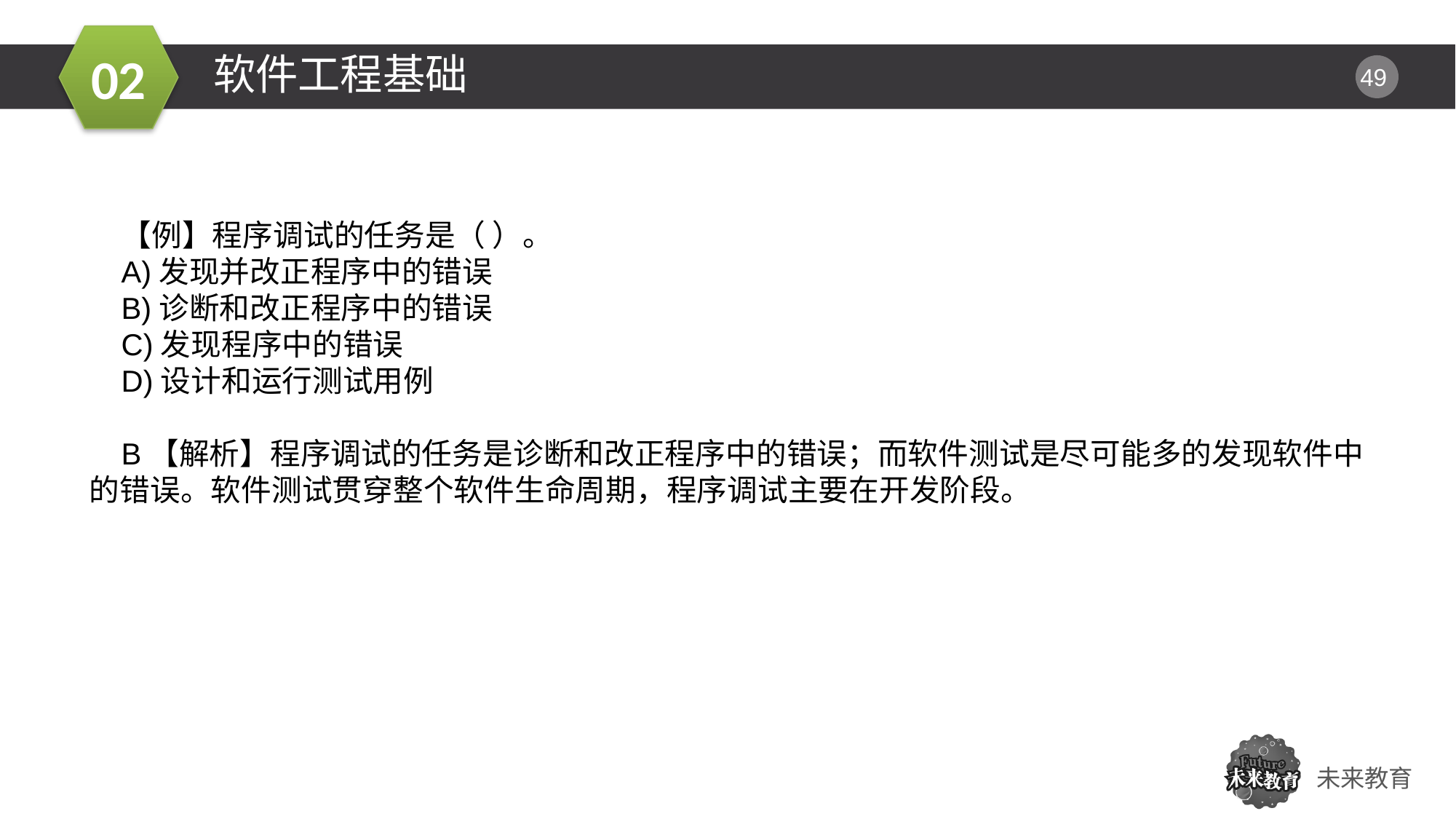

软件工程基础
01
【例】程序调试的任务是（ ）。
A)发现并改正程序中的错误
B)诊断和改正程序中的错误
C)发现程序中的错误
D)设计和运行测试用例

B【解析】程序调试的任务是诊断和改正程序中的错误；而软件测试是尽可能多的发现软件中的错误。软件测试贯穿整个软件生命周期，程序调试主要在开发阶段。